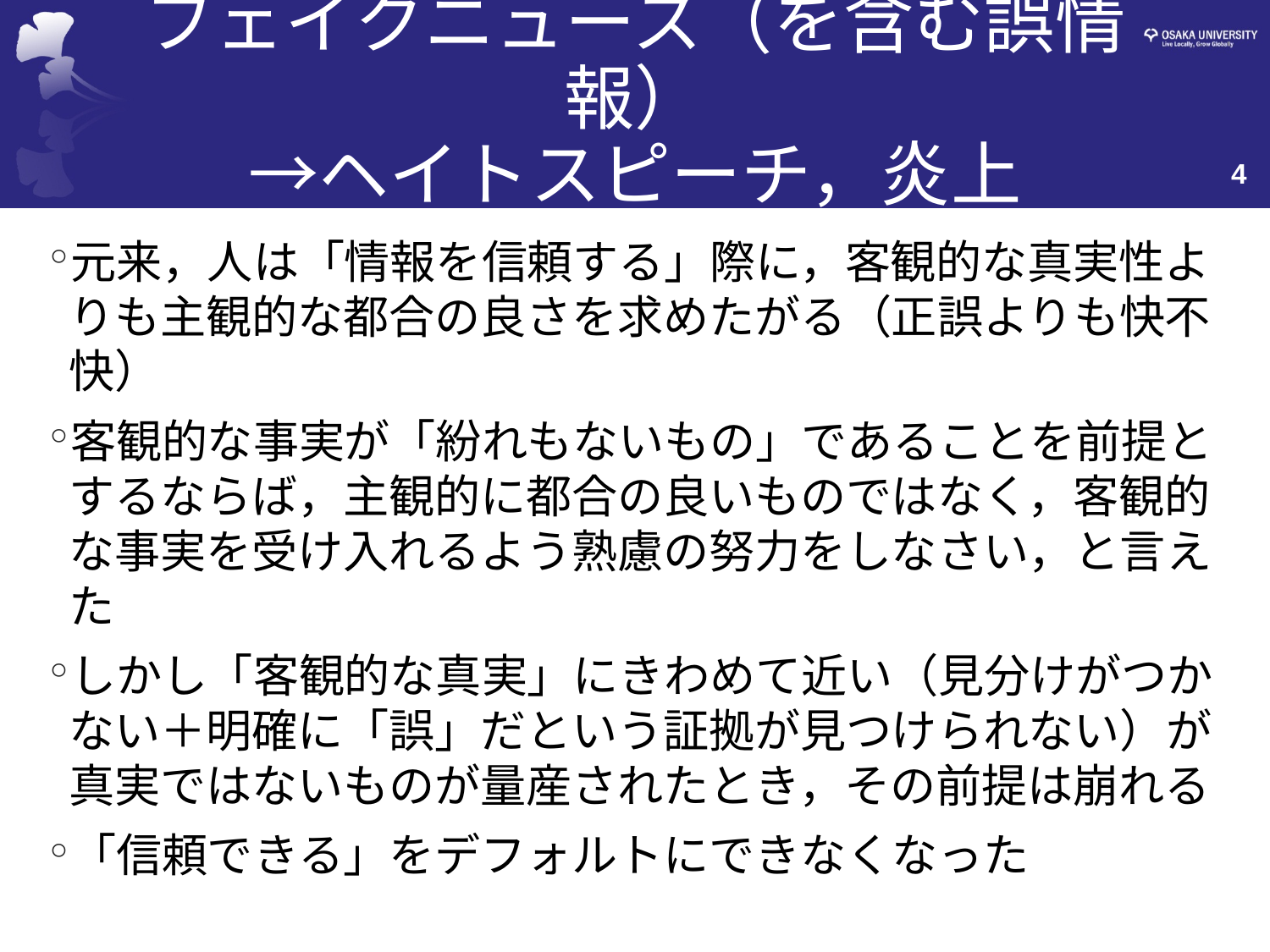

# フェイクニュース（を含む誤情報） →ヘイトスピーチ，炎上
4
元来，人は「情報を信頼する」際に，客観的な真実性よりも主観的な都合の良さを求めたがる（正誤よりも快不快）
客観的な事実が「紛れもないもの」であることを前提とするならば，主観的に都合の良いものではなく，客観的な事実を受け入れるよう熟慮の努力をしなさい，と言えた
しかし「客観的な真実」にきわめて近い（見分けがつかない＋明確に「誤」だという証拠が見つけられない）が真実ではないものが量産されたとき，その前提は崩れる
「信頼できる」をデフォルトにできなくなった